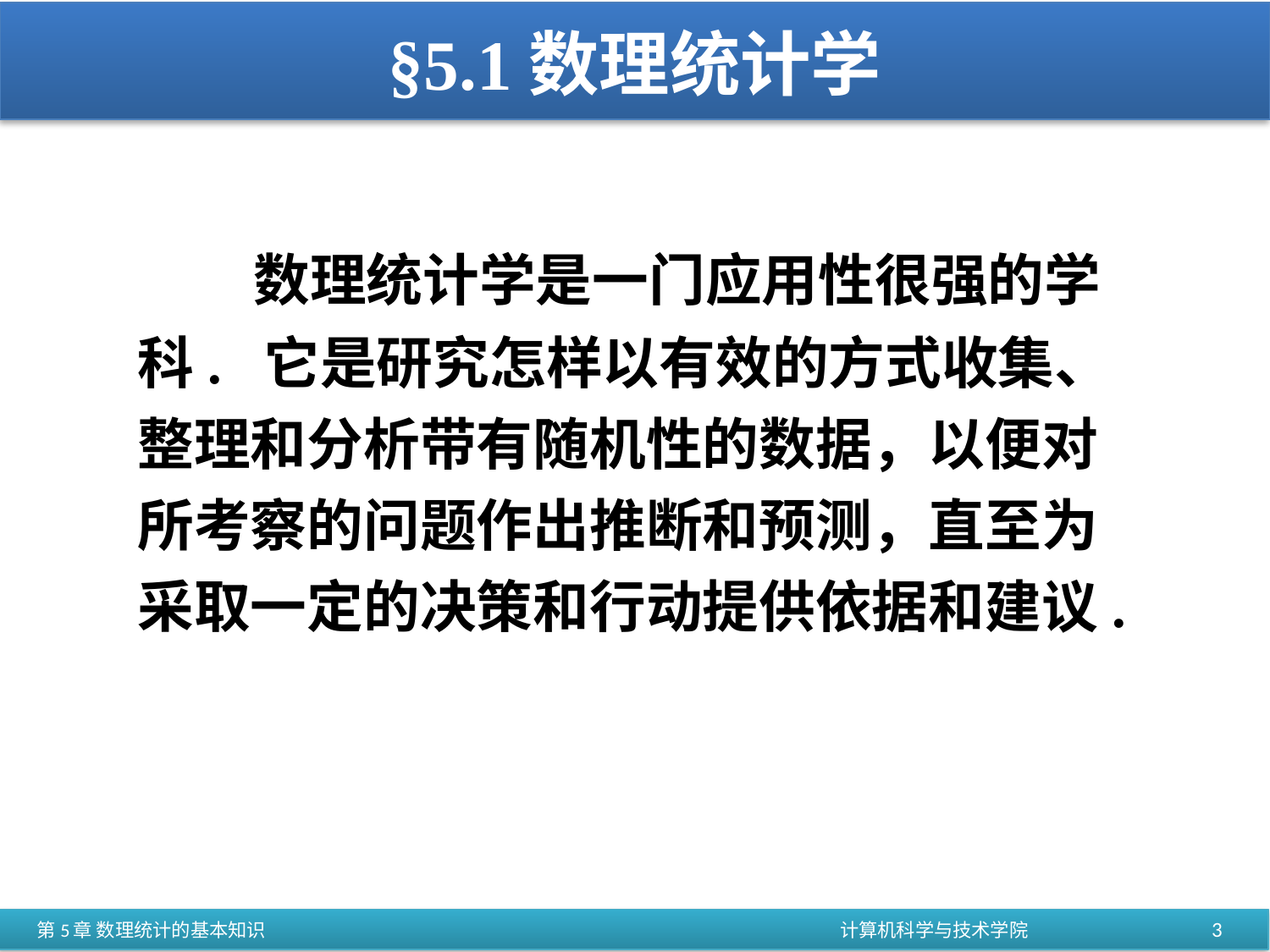

# §5.1数理统计学
       数理统计学是一门应用性很强的学科.  它是研究怎样以有效的方式收集、 整理和分析带有随机性的数据，以便对所考察的问题作出推断和预测，直至为采取一定的决策和行动提供依据和建议.